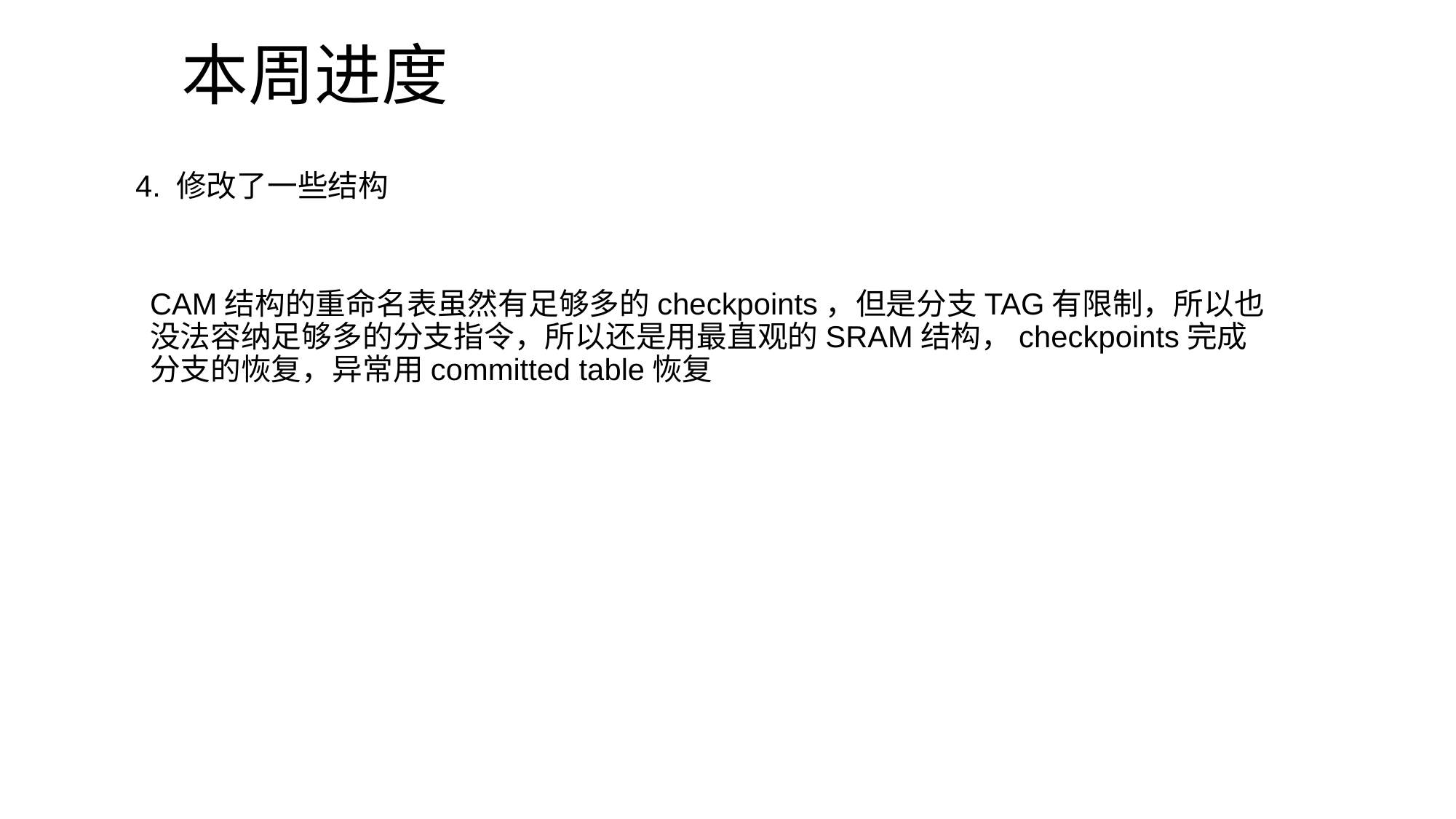

# 本周进度
4. 修改了一些结构
CAM结构的重命名表虽然有足够多的checkpoints，但是分支TAG有限制，所以也没法容纳足够多的分支指令，所以还是用最直观的SRAM结构，checkpoints完成分支的恢复，异常用committed table恢复